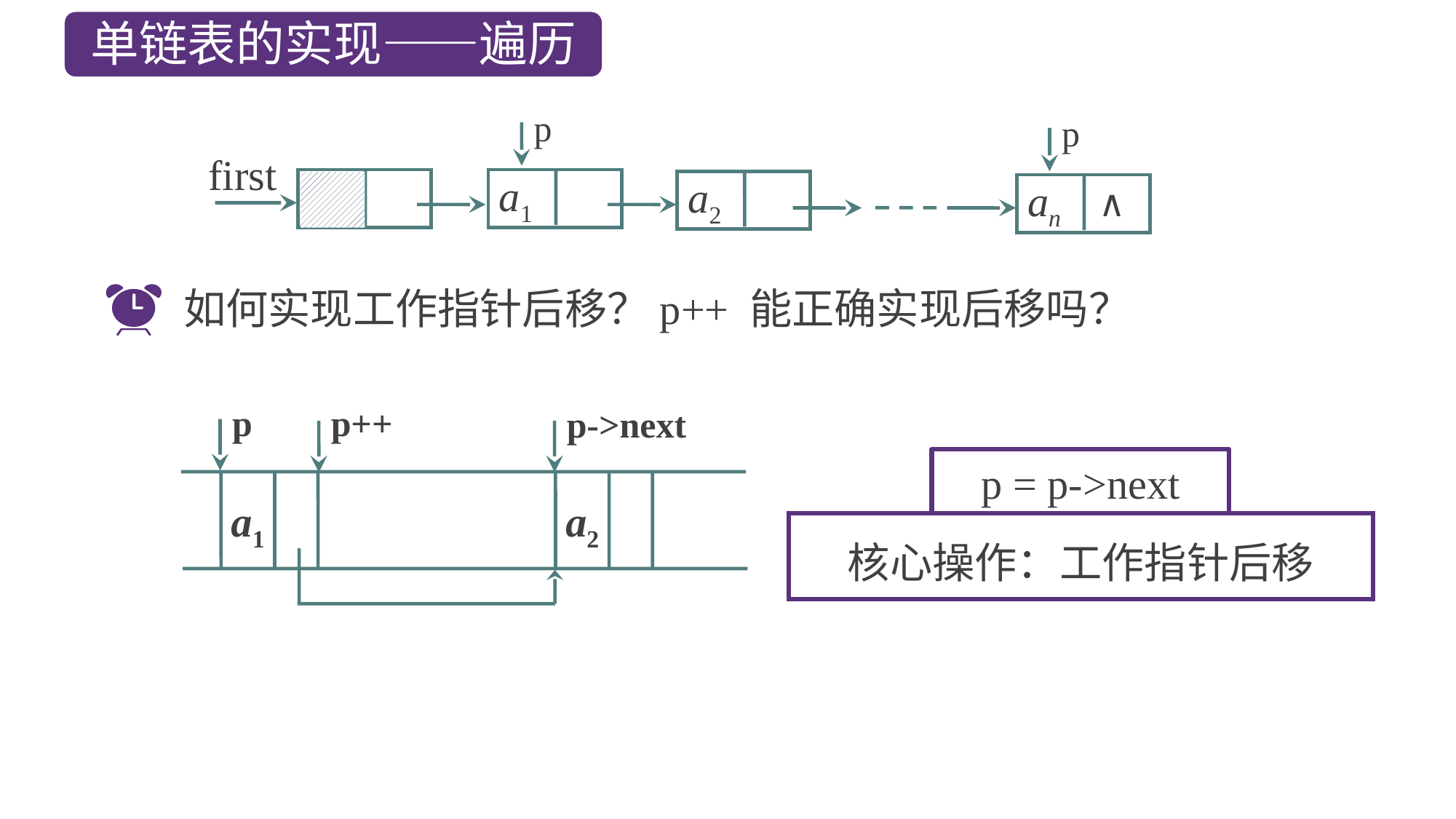

单链表的实现——遍历

p

p

first

a1

a2

∧
an

如何实现工作指针后移？p++ 能正确实现后移吗？

p

p++

p->next

p = p->next

a1
a2

核心操作：工作指针后移